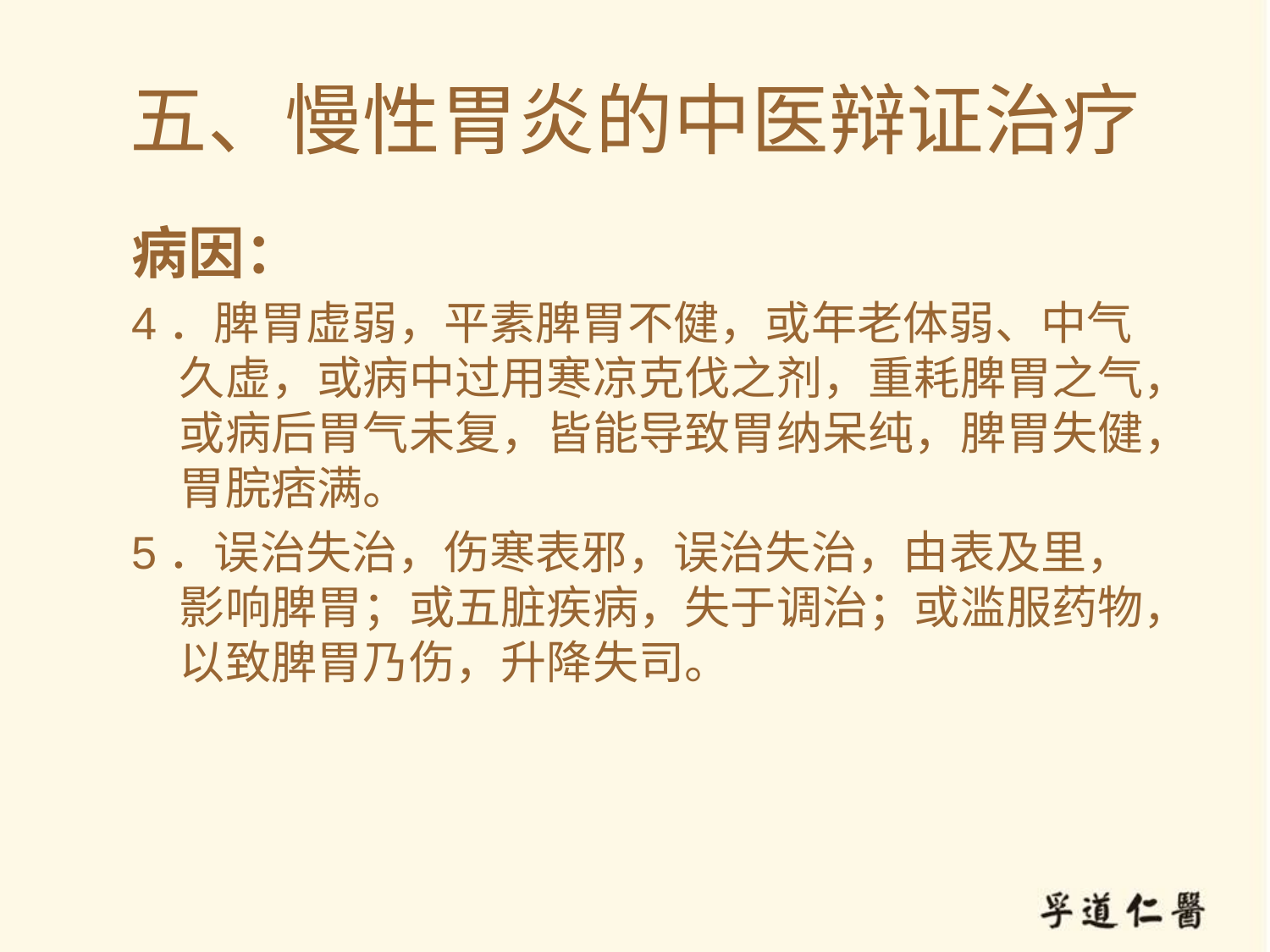

# 五、慢性胃炎的中医辩证治疗

病因：
4．脾胃虚弱，平素脾胃不健，或年老体弱、中气久虚，或病中过用寒凉克伐之剂，重耗脾胃之气，或病后胃气未复，皆能导致胃纳呆纯，脾胃失健，胃脘痞满。
5．误治失治，伤寒表邪，误治失治，由表及里，影响脾胃；或五脏疾病，失于调治；或滥服药物，以致脾胃乃伤，升降失司。